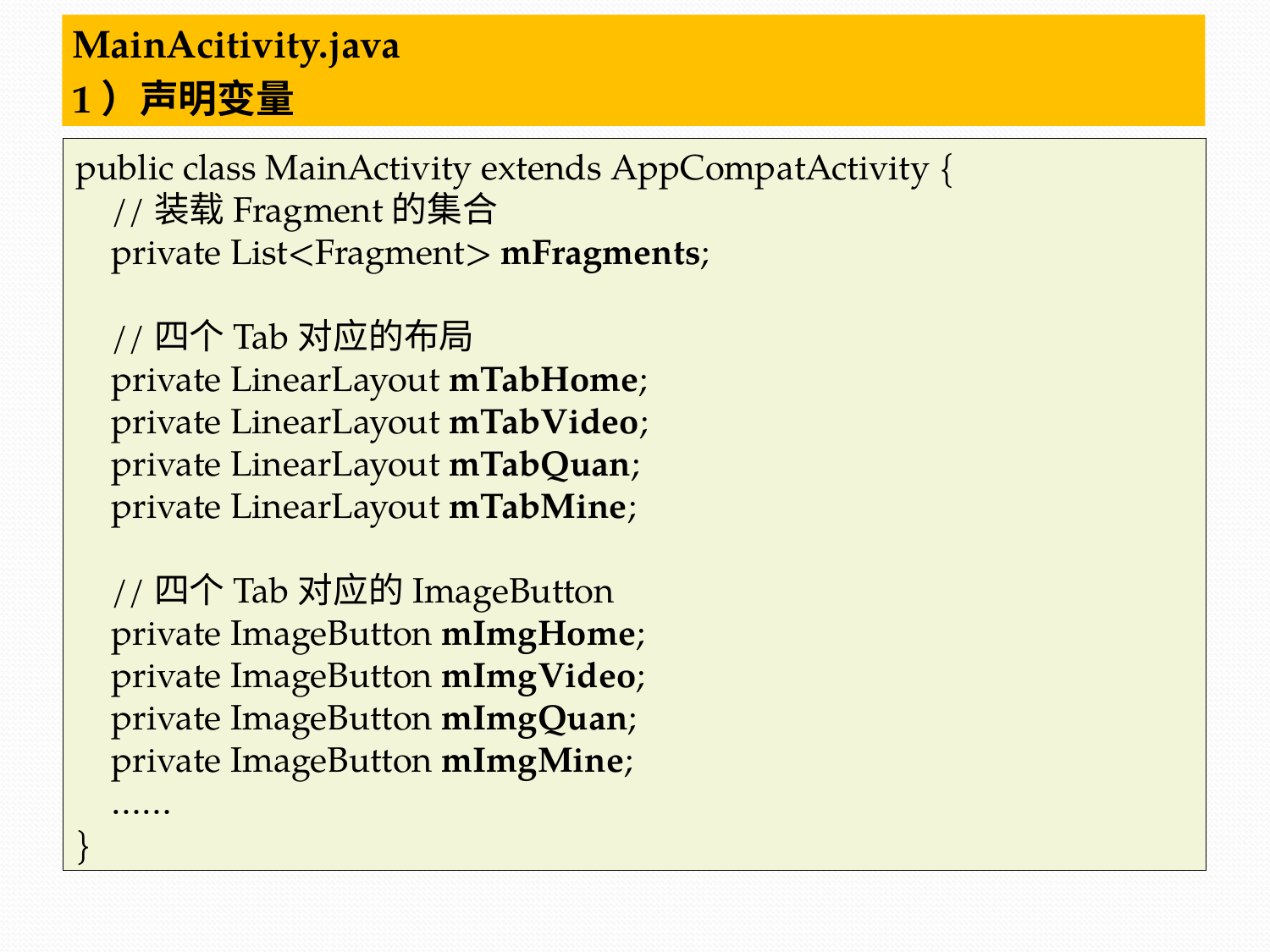

MainAcitivity.java
1）声明变量

public class MainActivity extends AppCompatActivity {
    //装载Fragment的集合
    private List<Fragment> mFragments;

    //四个Tab对应的布局
    private LinearLayout mTabHome;
    private LinearLayout mTabVideo;
    private LinearLayout mTabQuan;
    private LinearLayout mTabMine;

    //四个Tab对应的ImageButton
    private ImageButton mImgHome;
    private ImageButton mImgVideo;
    private ImageButton mImgQuan;
    private ImageButton mImgMine;
    ……
}